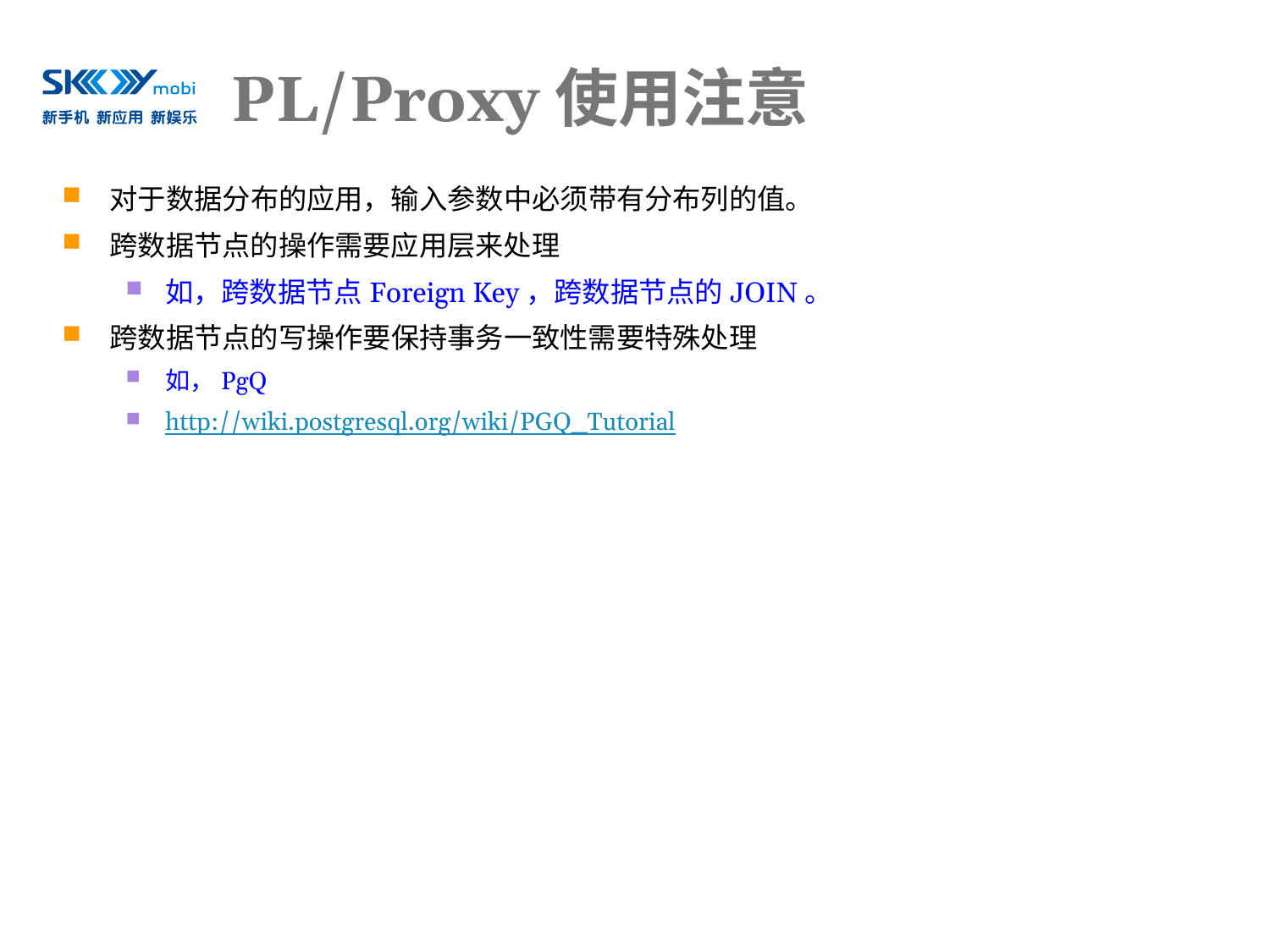

# PL/Proxy使用注意
对于数据分布的应用，输入参数中必须带有分布列的值。
跨数据节点的操作需要应用层来处理
如，跨数据节点Foreign Key，跨数据节点的JOIN。
跨数据节点的写操作要保持事务一致性需要特殊处理
如，PgQ
http://wiki.postgresql.org/wiki/PGQ_Tutorial